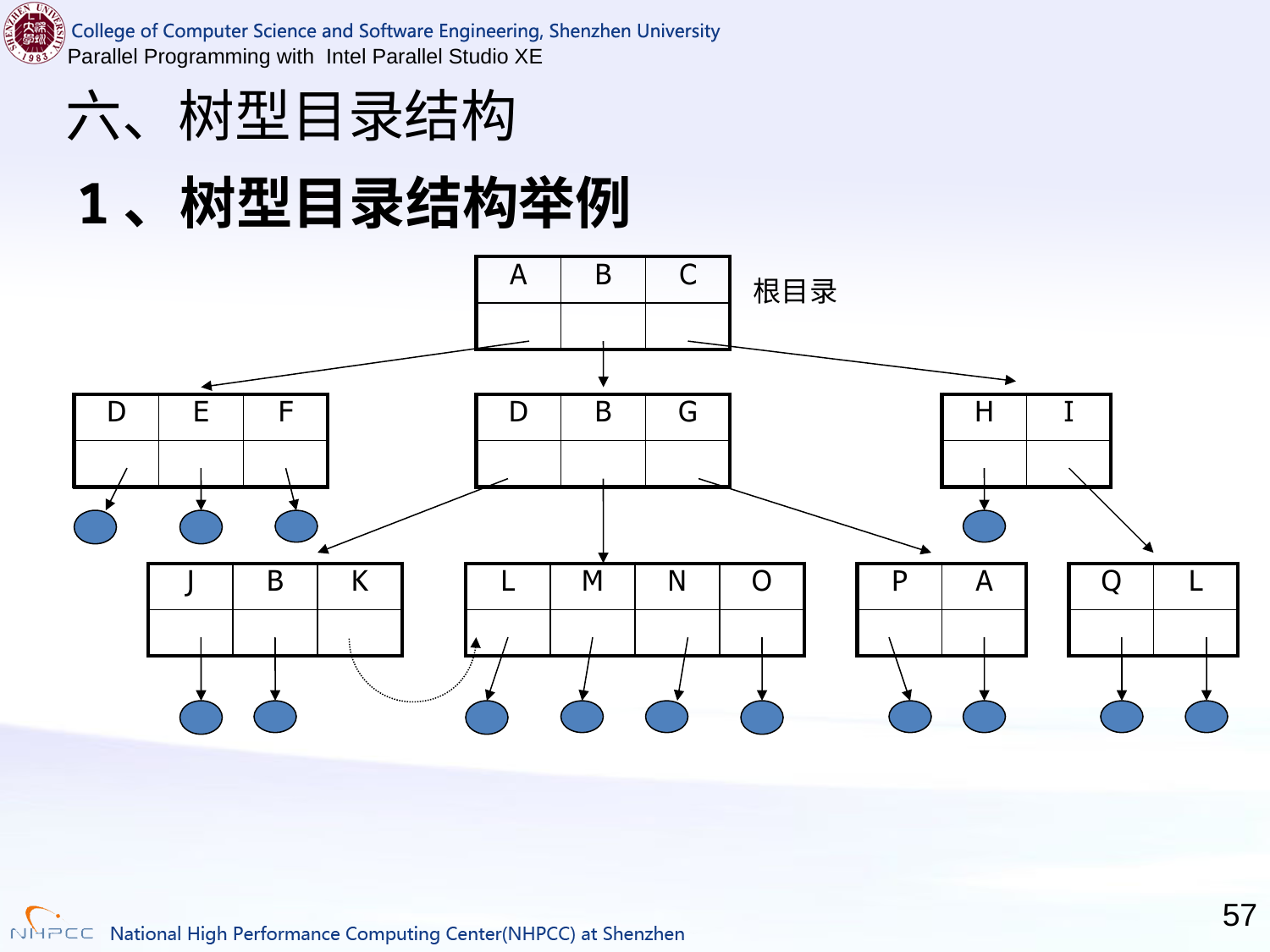

# 六、树型目录结构
1、树型目录结构举例
| A | B | C |
| --- | --- | --- |
|  |  |  |
根目录

| D | E | F |
| --- | --- | --- |
|  |  |  |
| D | B | G |
| --- | --- | --- |
|  |  |  |
| H | I |
| --- | --- |
|  |  |

| J | B | K |
| --- | --- | --- |
|  |  |  |
| L | M | N | O |
| --- | --- | --- | --- |
|  |  |  |  |
| P | A |
| --- | --- |
|  |  |
| Q | L |
| --- | --- |
|  |  |

57